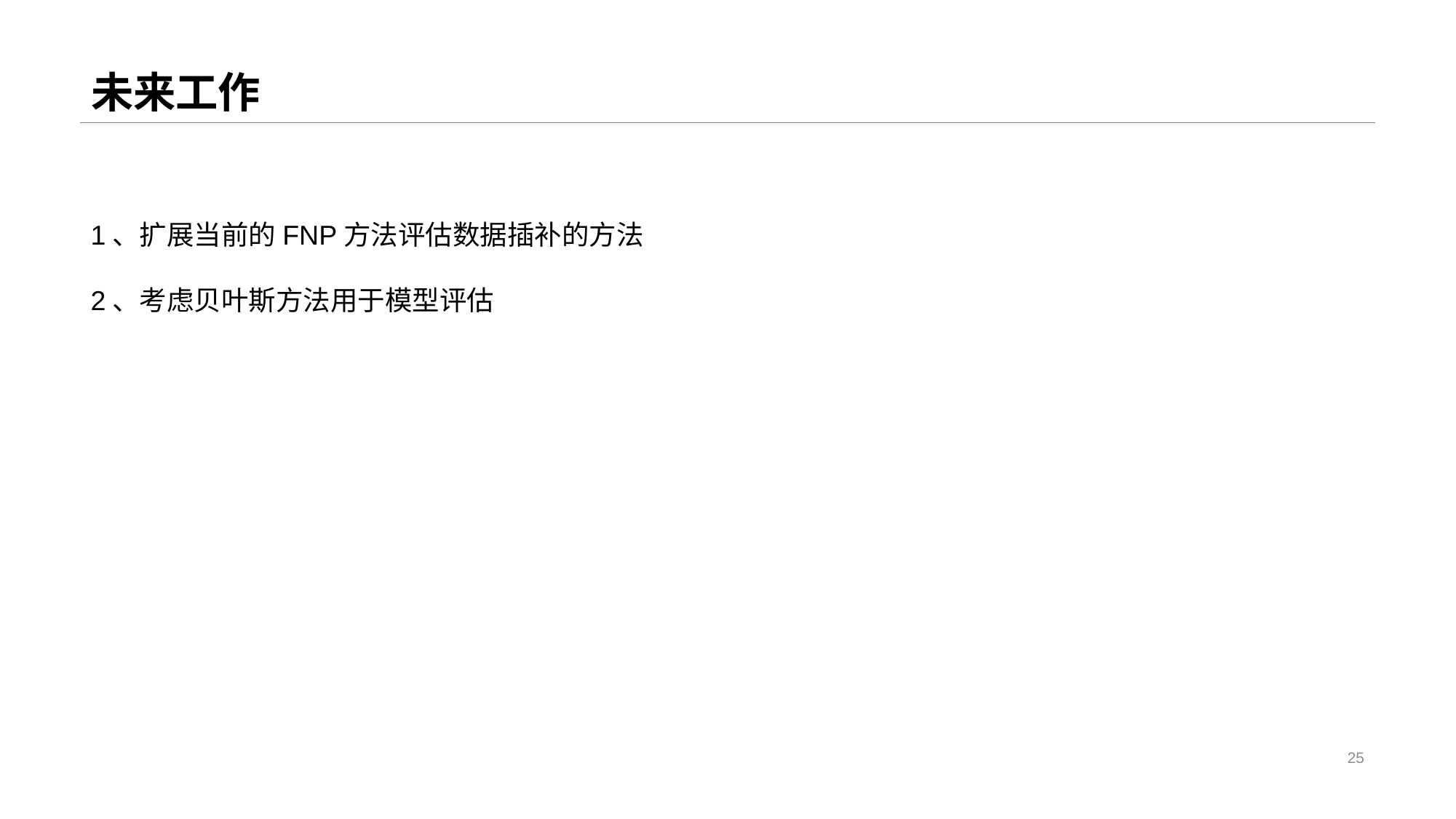

# 未来工作
1、扩展当前的FNP方法评估数据插补的方法

2、考虑贝叶斯方法用于模型评估
25